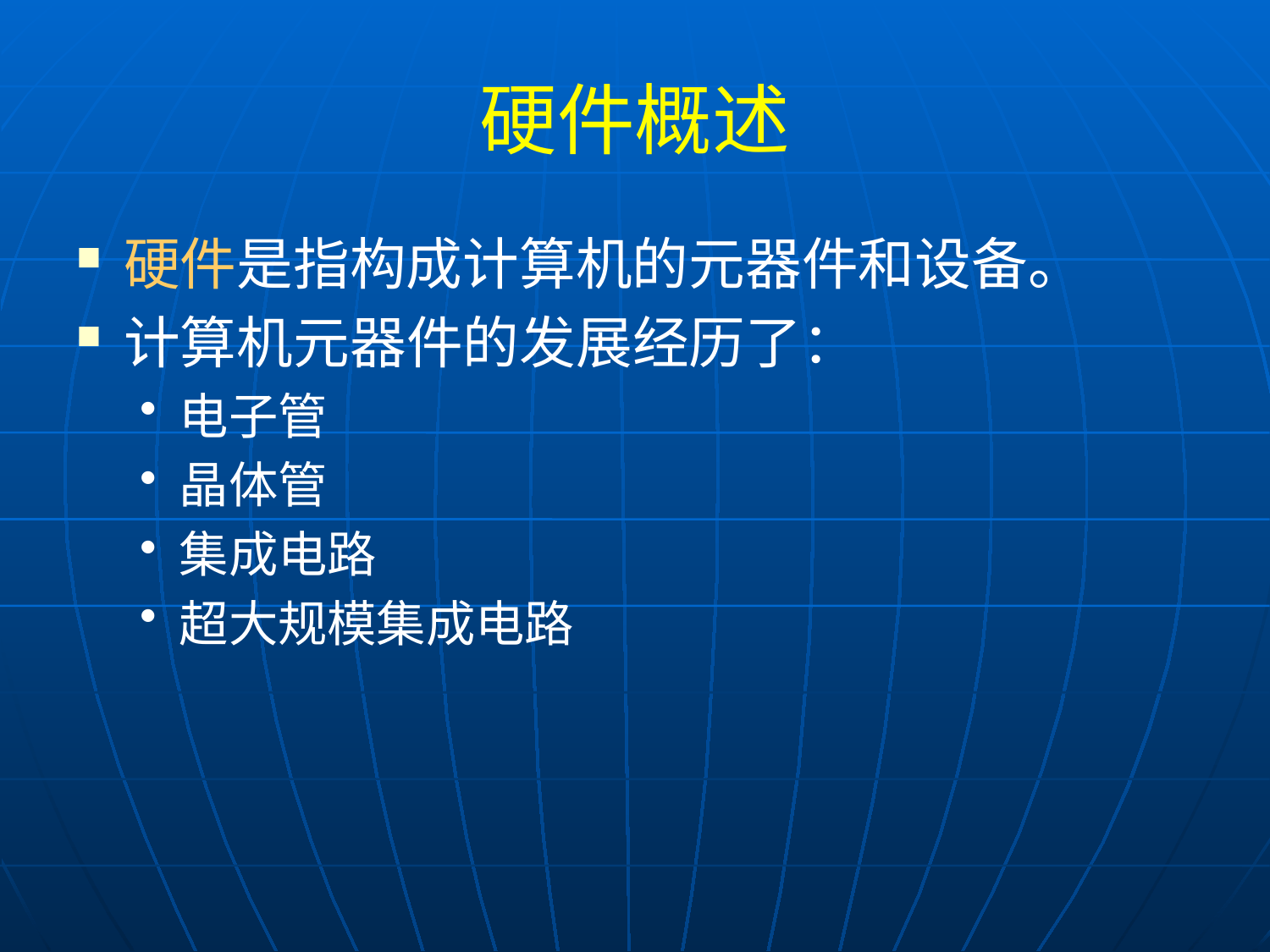

# 硬件概述
硬件是指构成计算机的元器件和设备。
计算机元器件的发展经历了：
电子管
晶体管
集成电路
超大规模集成电路